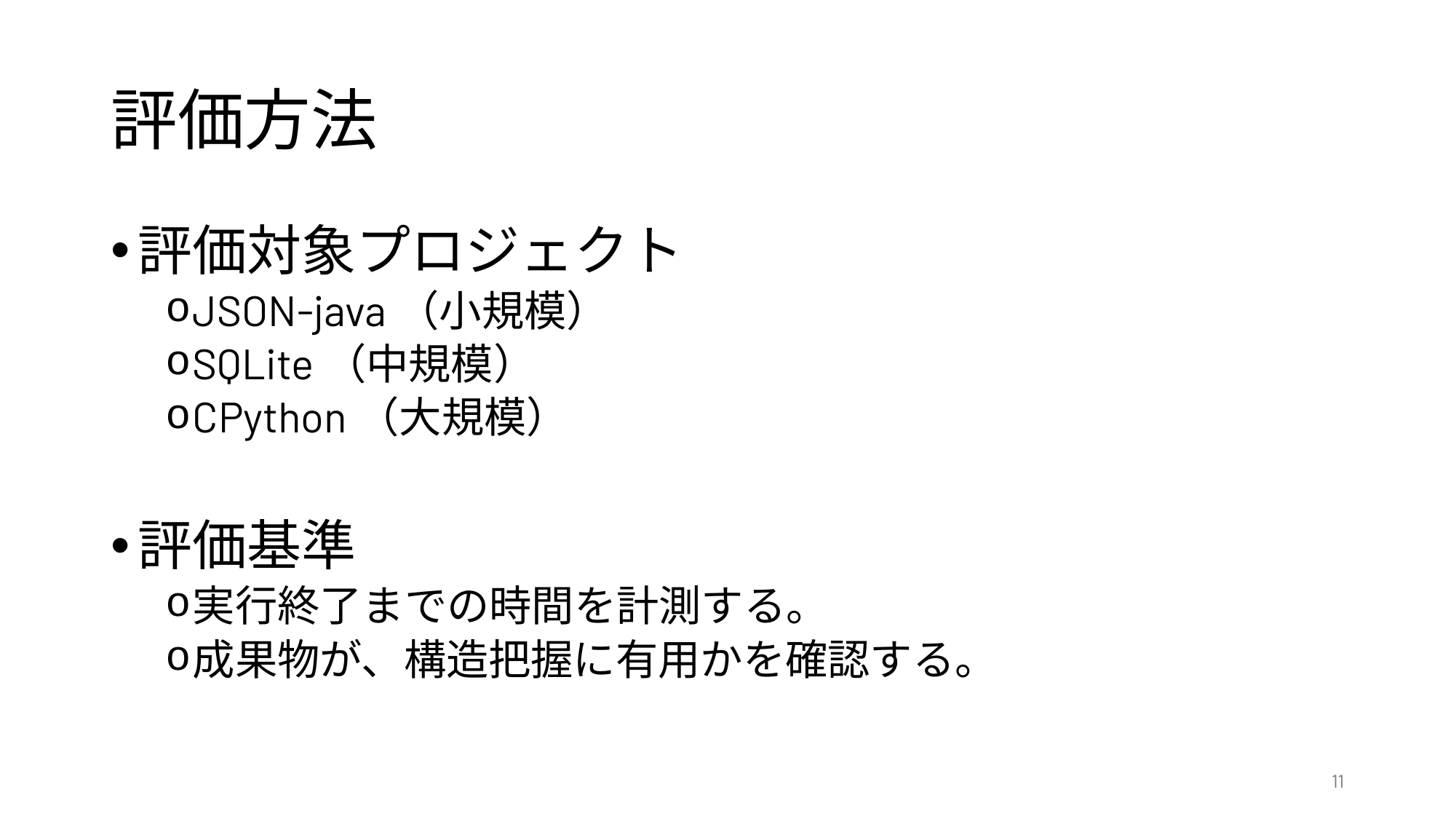

# 評価方法
評価対象プロジェクト
JSON-java（小規模）
SQLite（中規模）
CPython（大規模）

評価基準
実行終了までの時間を計測する。
成果物が、構造把握に有用かを確認する。

11